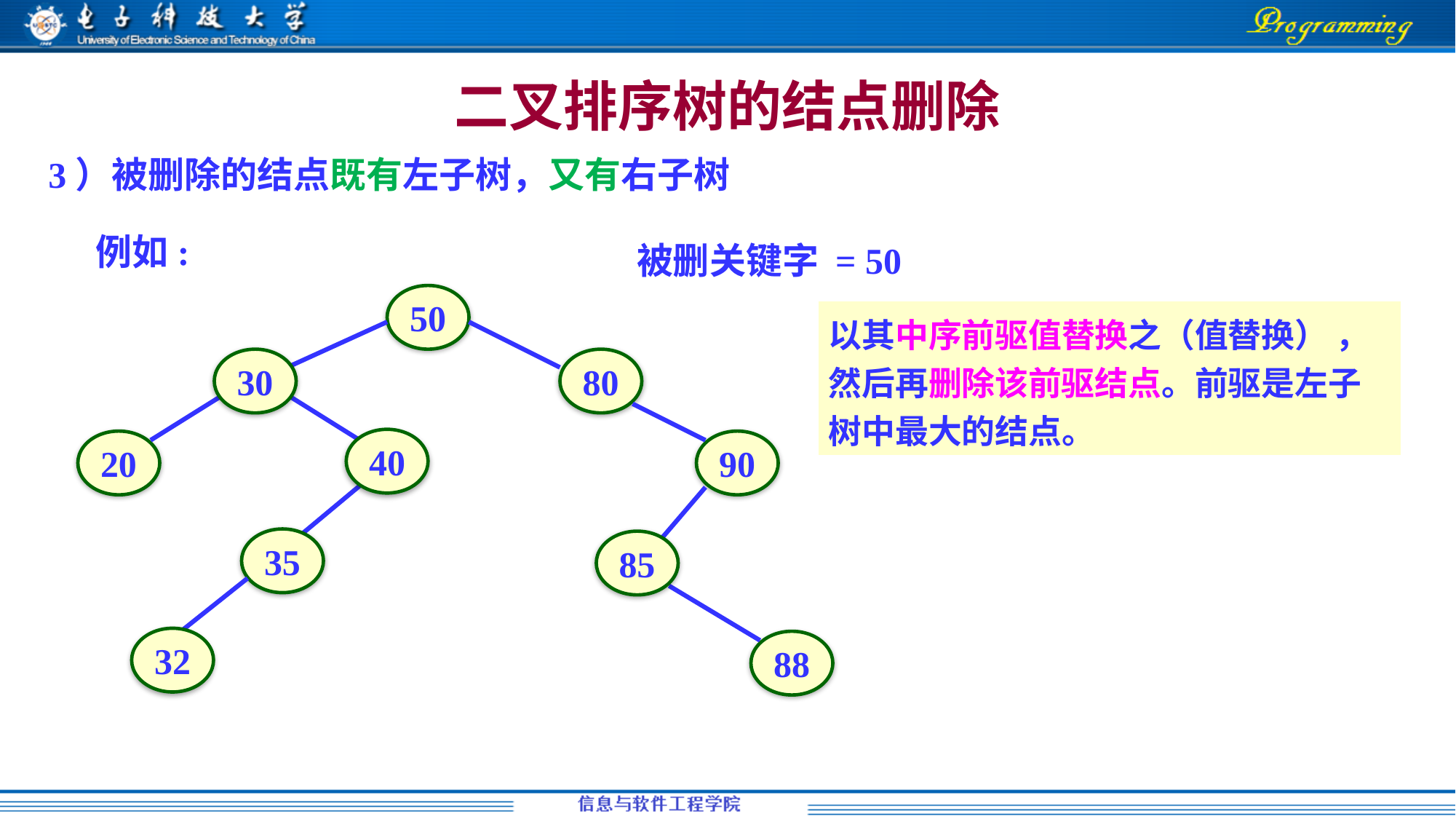

# 二叉排序树的结点删除
3）被删除的结点既有左子树，又有右子树
例如:
被删关键字 = 50
50
以其中序前驱值替换之（值替换） ，然后再删除该前驱结点。前驱是左子树中最大的结点。

30
80

40
20
90

35

32
85

88